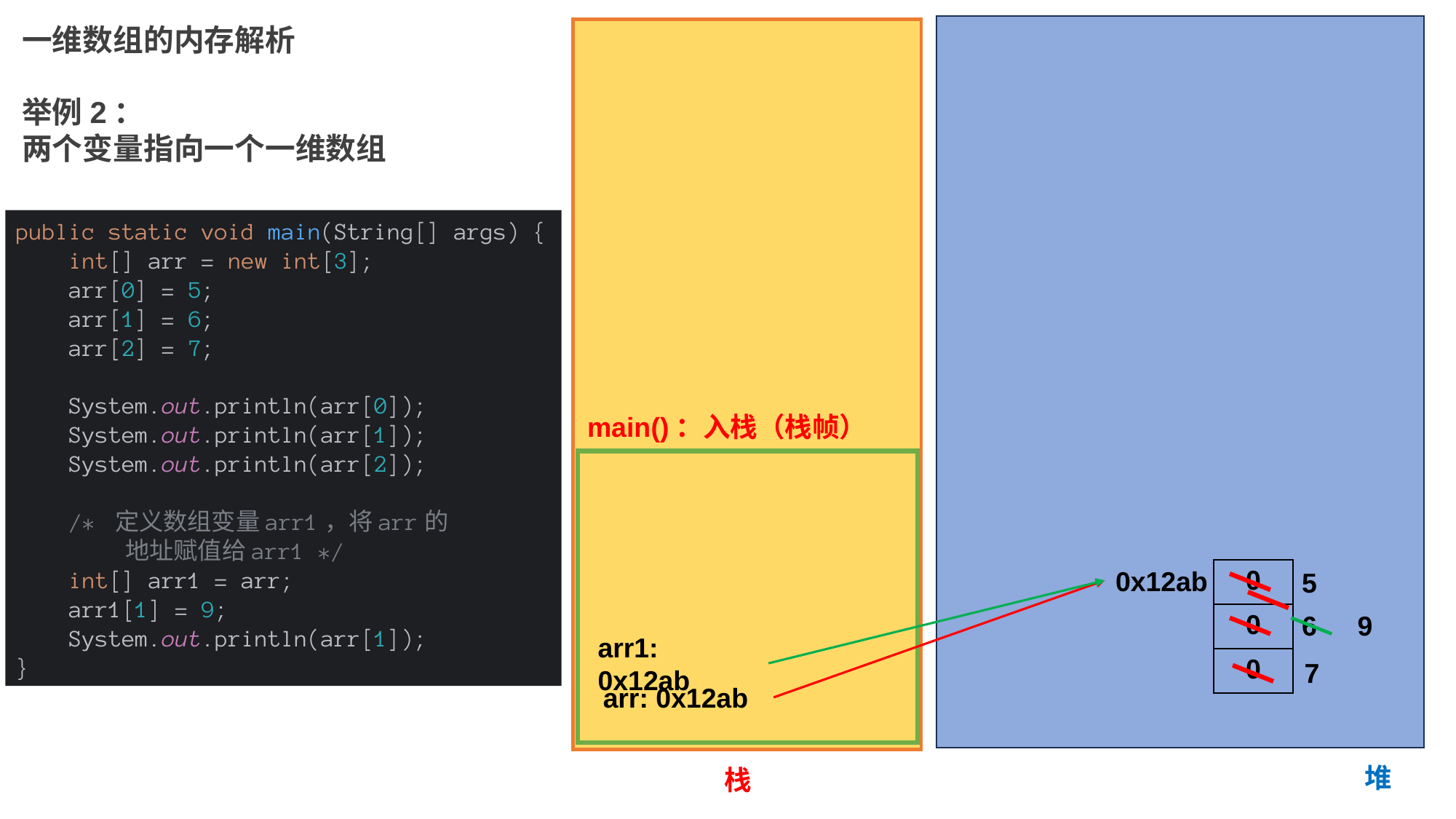

一维数组的内存解析

举例2：
两个变量指向一个一维数组
public static void main(String[] args) {
    int[] arr = new int[3];
    arr[0] = 5;
    arr[1] = 6;
    arr[2] = 7;
    System.out.println(arr[0]);
    System.out.println(arr[1]);
    System.out.println(arr[2]);
    /* 定义数组变量arr1，将arr的
	地址赋值给arr1 */
    int[] arr1 = arr;
    arr1[1] = 9;
    System.out.println(arr[1]);
}
main()：入栈（栈帧）

0x12ab
| 0 |
| --- |
| 0 |
| 0 |
5
6
9
arr1: 0x12ab
7
arr: 0x12ab
堆
栈